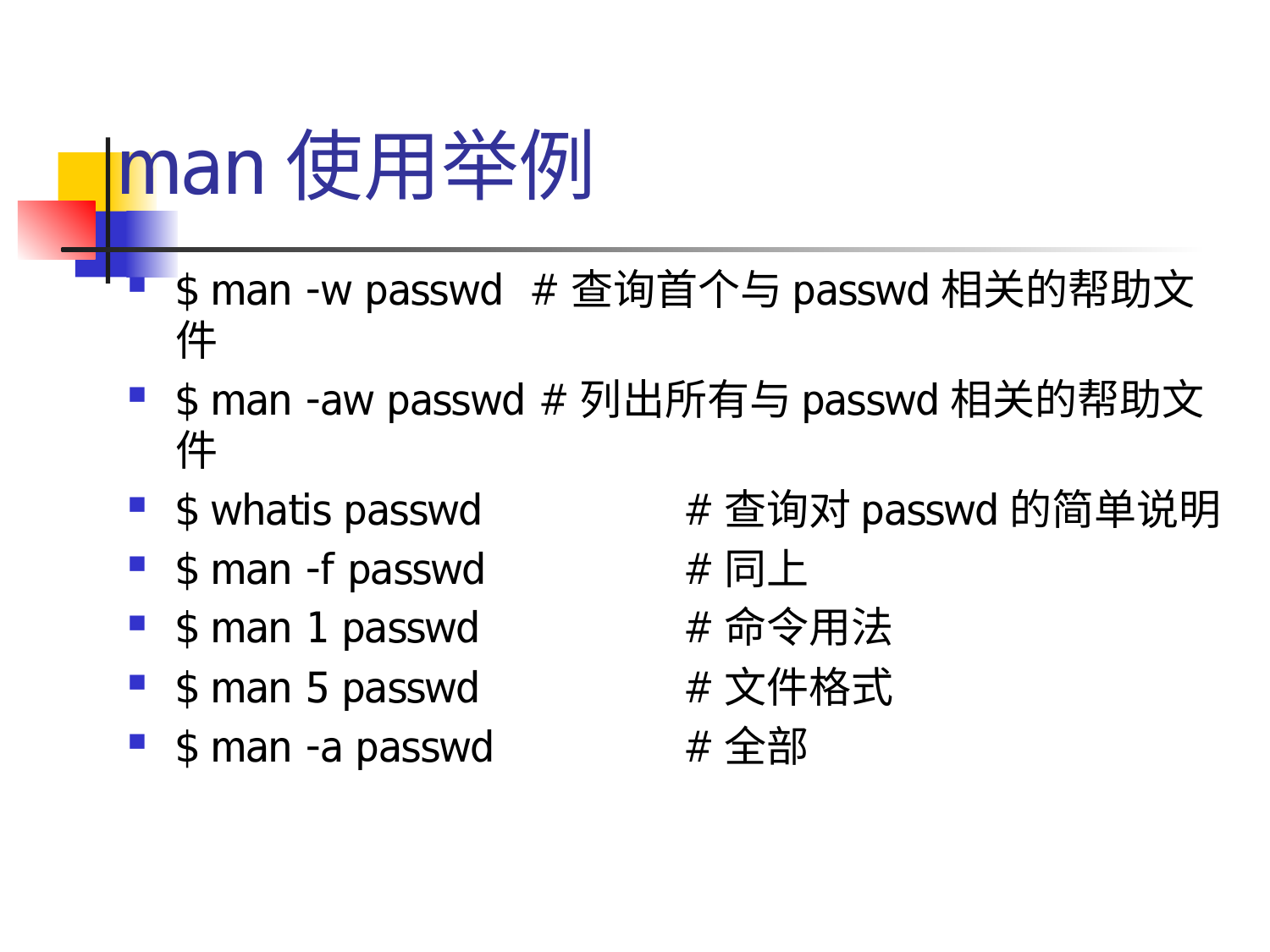

# man使用举例
$ man -w passwd  #查询首个与passwd相关的帮助文件
$ man -aw passwd #列出所有与passwd相关的帮助文件
$ whatis passwd 		#查询对passwd的简单说明
$ man -f passwd 		#同上
$ man 1 passwd 		#命令用法
$ man 5 passwd 		#文件格式
$ man -a passwd 		#全部